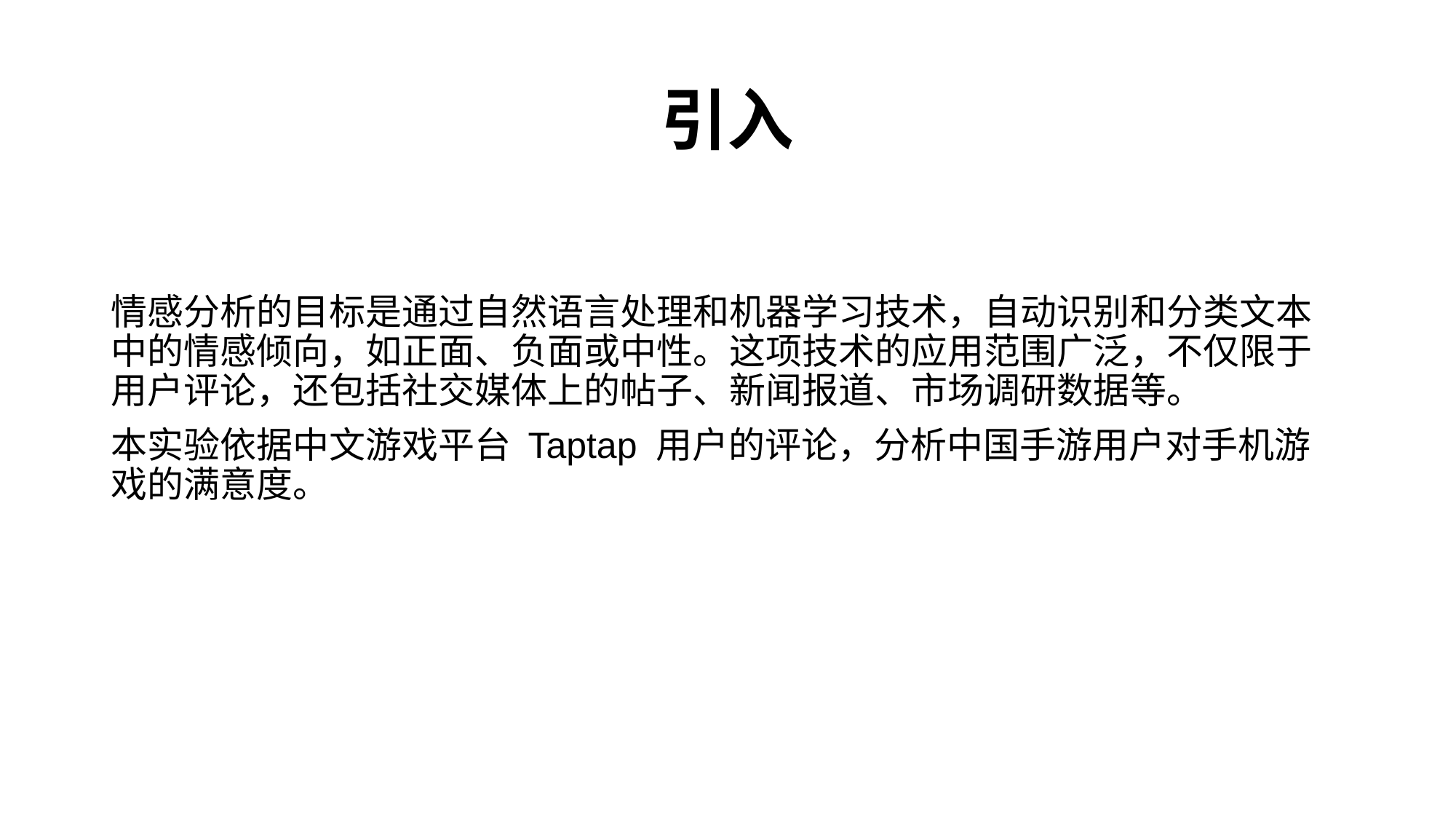

# 引入
情感分析的目标是通过自然语言处理和机器学习技术，自动识别和分类文本中的情感倾向，如正面、负面或中性。这项技术的应用范围广泛，不仅限于用户评论，还包括社交媒体上的帖子、新闻报道、市场调研数据等。
本实验依据中文游戏平台 Taptap 用户的评论，分析中国手游用户对手机游戏的满意度。